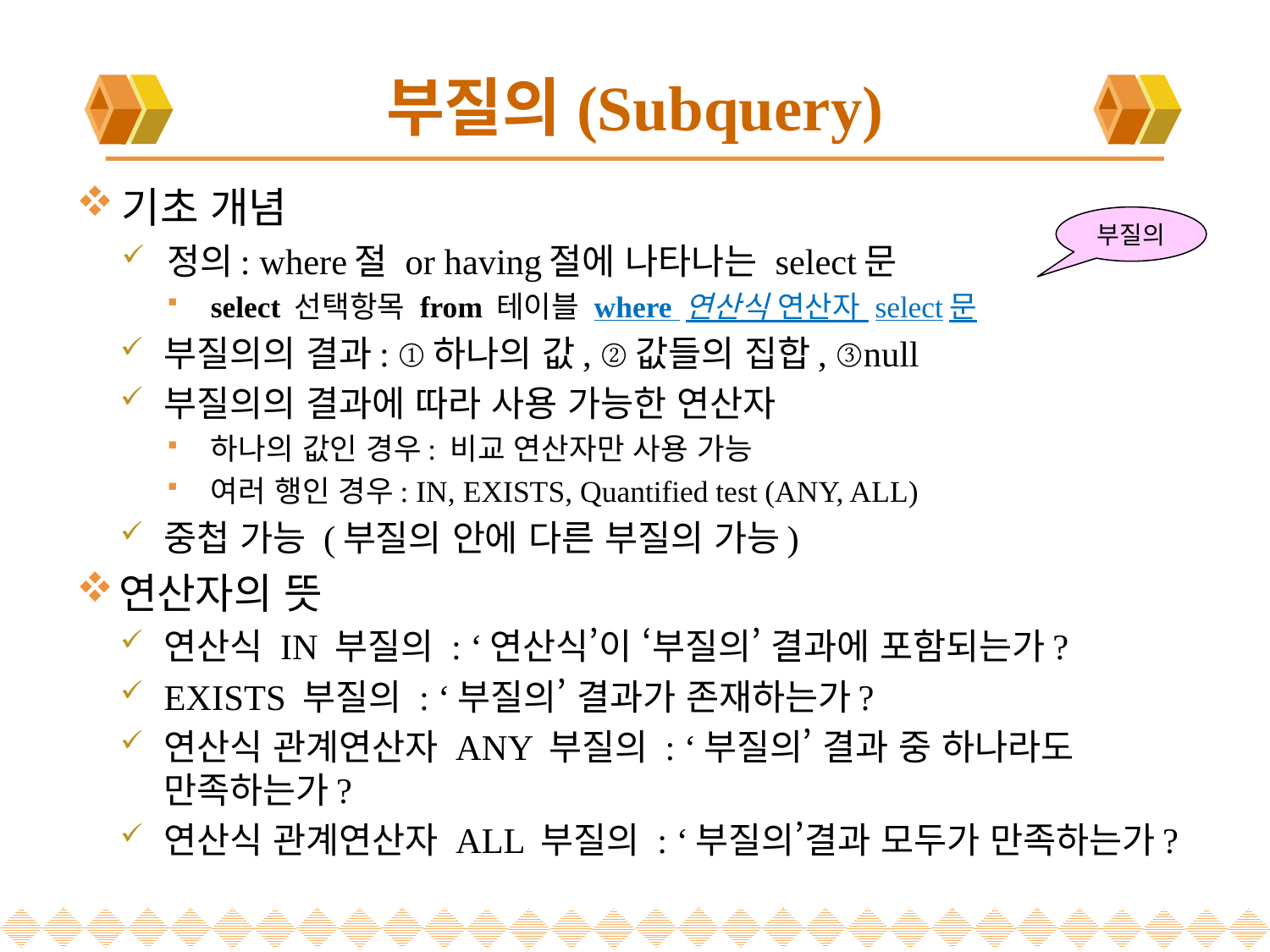

# 부질의(Subquery)
기초 개념
정의: where절 or having절에 나타나는 select문
select 선택항목 from 테이블 where 연산식 연산자 select문
부질의의 결과: ①하나의 값, ②값들의 집합, ③null
부질의의 결과에 따라 사용 가능한 연산자
하나의 값인 경우: 비교 연산자만 사용 가능
여러 행인 경우: IN, EXISTS, Quantified test (ANY, ALL)
중첩 가능 (부질의 안에 다른 부질의 가능)
연산자의 뜻
연산식 IN 부질의 : ‘연산식’이 ‘부질의’ 결과에 포함되는가?
EXISTS 부질의 : ‘부질의’ 결과가 존재하는가?
연산식 관계연산자 ANY 부질의 : ‘부질의’ 결과 중 하나라도 만족하는가?
연산식 관계연산자 ALL 부질의 : ‘부질의’결과 모두가 만족하는가?
부질의